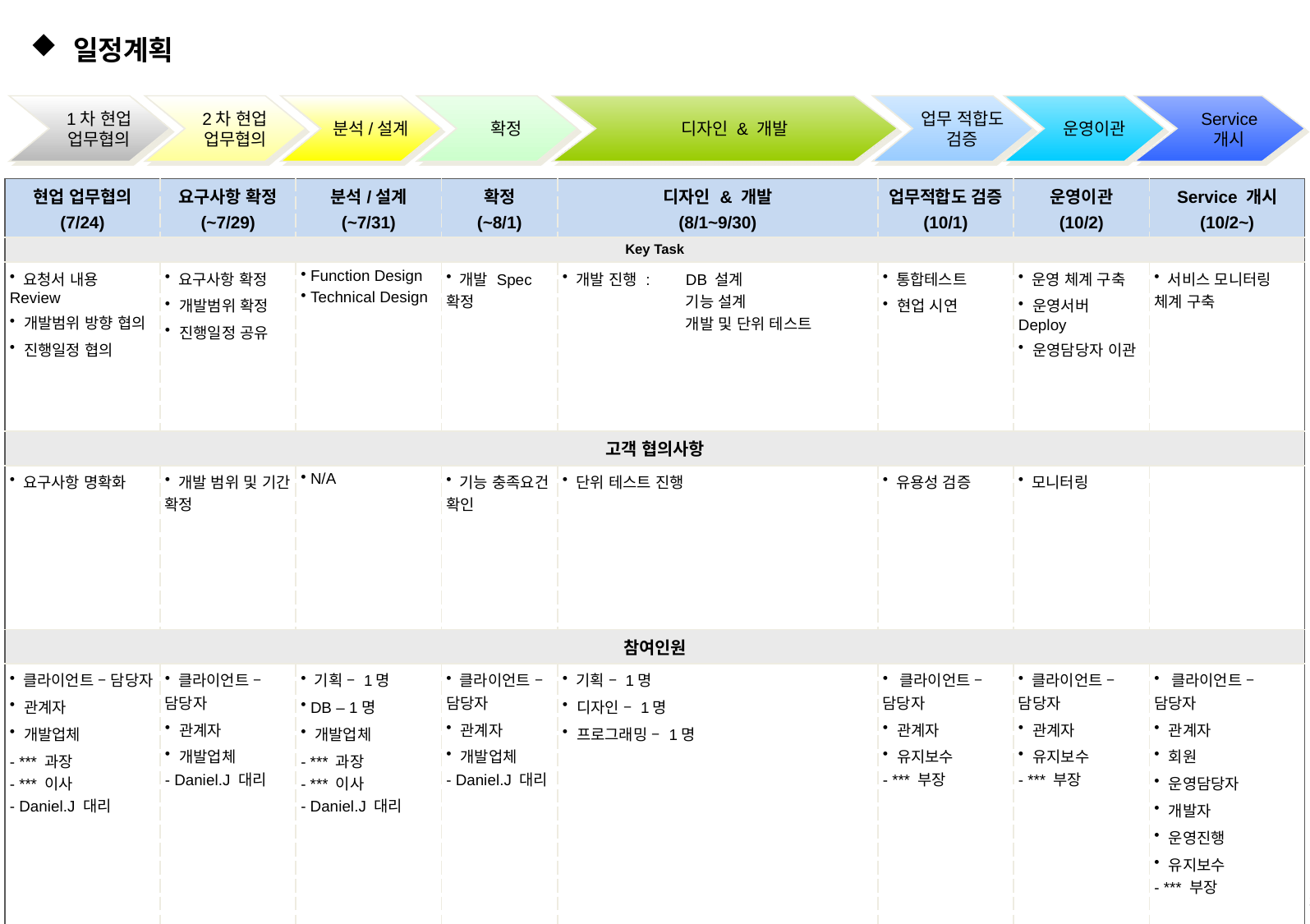

# 일정계획
1차 현업
업무협의
2차 현업
업무협의
분석/설계
확정
디자인 & 개발
업무 적합도
검증
운영이관
Service
개시
| 현업 업무협의 (7/24) | 요구사항 확정 (~7/29) | 분석/설계 (~7/31) | 확정 (~8/1) | 디자인 & 개발 (8/1~9/30) | 업무적합도 검증 (10/1) | 운영이관 (10/2) | Service 개시 (10/2~) |
| --- | --- | --- | --- | --- | --- | --- | --- |
| Key Task |  |  |  |  |  |  |  |
| 요청서 내용 Review 개발범위 방향 협의 진행일정 협의 | 요구사항 확정 개발범위 확정 진행일정 공유 | Function Design Technical Design | 개발 Spec 확정 | 개발 진행 : DB 설계 기능 설계 개발 및 단위 테스트 | 통합테스트 현업 시연 | 운영 체계 구축 운영서버 Deploy 운영담당자 이관 | 서비스 모니터링 체계 구축 |
| 고객 협의사항 |  |  |  |  |  |  |  |
| 요구사항 명확화 | 개발 범위 및 기간 확정 | N/A | 기능 충족요건 확인 | 단위 테스트 진행 | 유용성 검증 | 모니터링 |  |
| 참여인원 |  |  |  |  |  |  |  |
| 클라이언트 – 담당자 관계자 개발업체 - \*\*\* 과장 - \*\*\* 이사 - Daniel.J 대리 | 클라이언트 – 담당자 관계자 개발업체 - Daniel.J 대리 | 기획 – 1명 DB – 1명 개발업체 - \*\*\* 과장 - \*\*\* 이사 - Daniel.J 대리 | 클라이언트 – 담당자 관계자 개발업체 - Daniel.J 대리 | 기획 – 1명 디자인 – 1명 프로그래밍 – 1명 | 클라이언트 – 담당자 관계자 유지보수 - \*\*\* 부장 | 클라이언트 – 담당자 관계자 유지보수 - \*\*\* 부장 | 클라이언트 – 담당자 관계자 회원 운영담당자 개발자 운영진행 유지보수 - \*\*\* 부장 |